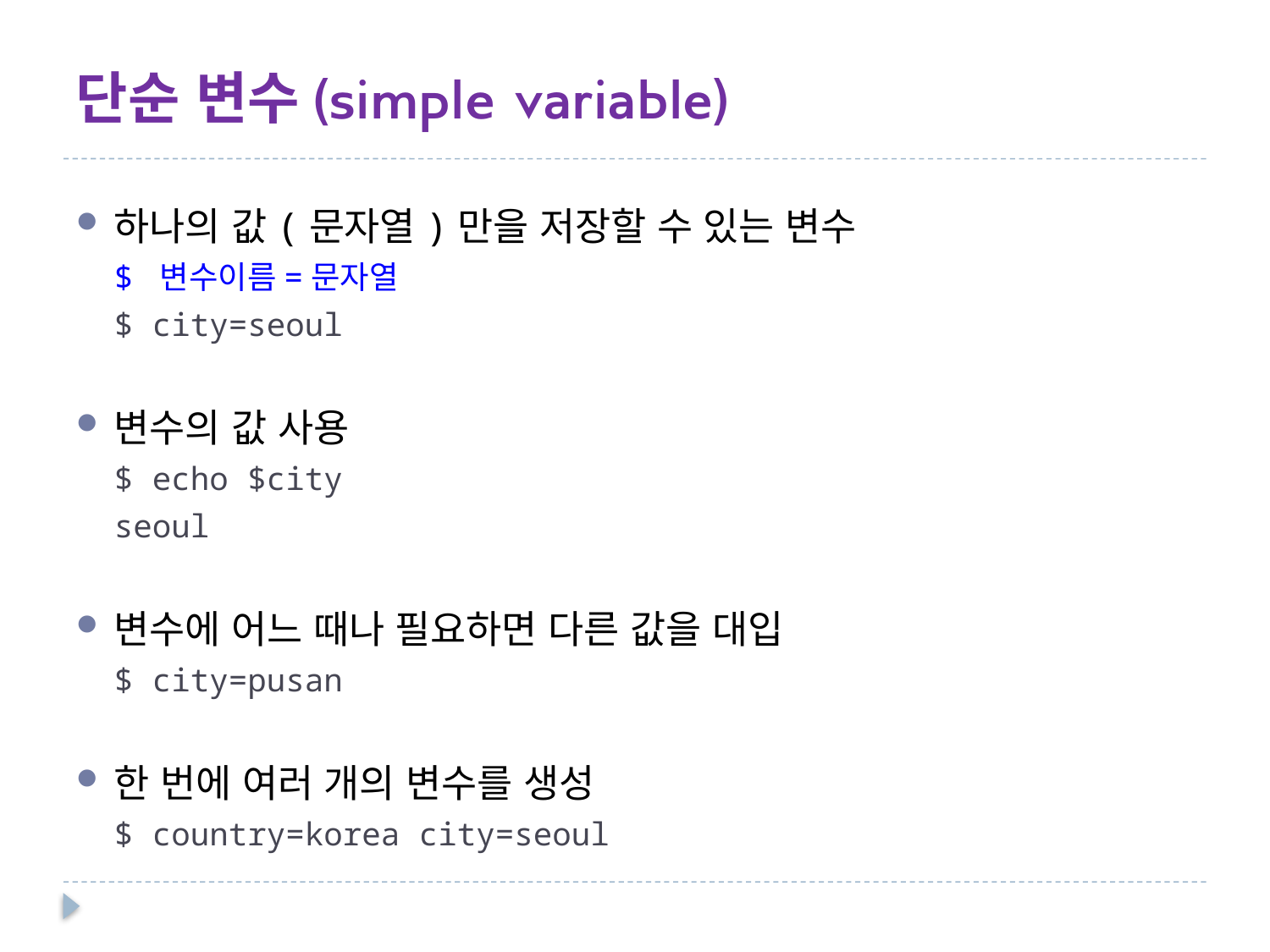

# 단순 변수(simple variable)
하나의 값(문자열)만을 저장할 수 있는 변수
$ 변수이름=문자열
$ city=seoul

변수의 값 사용
$ echo $city
seoul

변수에 어느 때나 필요하면 다른 값을 대입
$ city=pusan

한 번에 여러 개의 변수를 생성
$ country=korea city=seoul